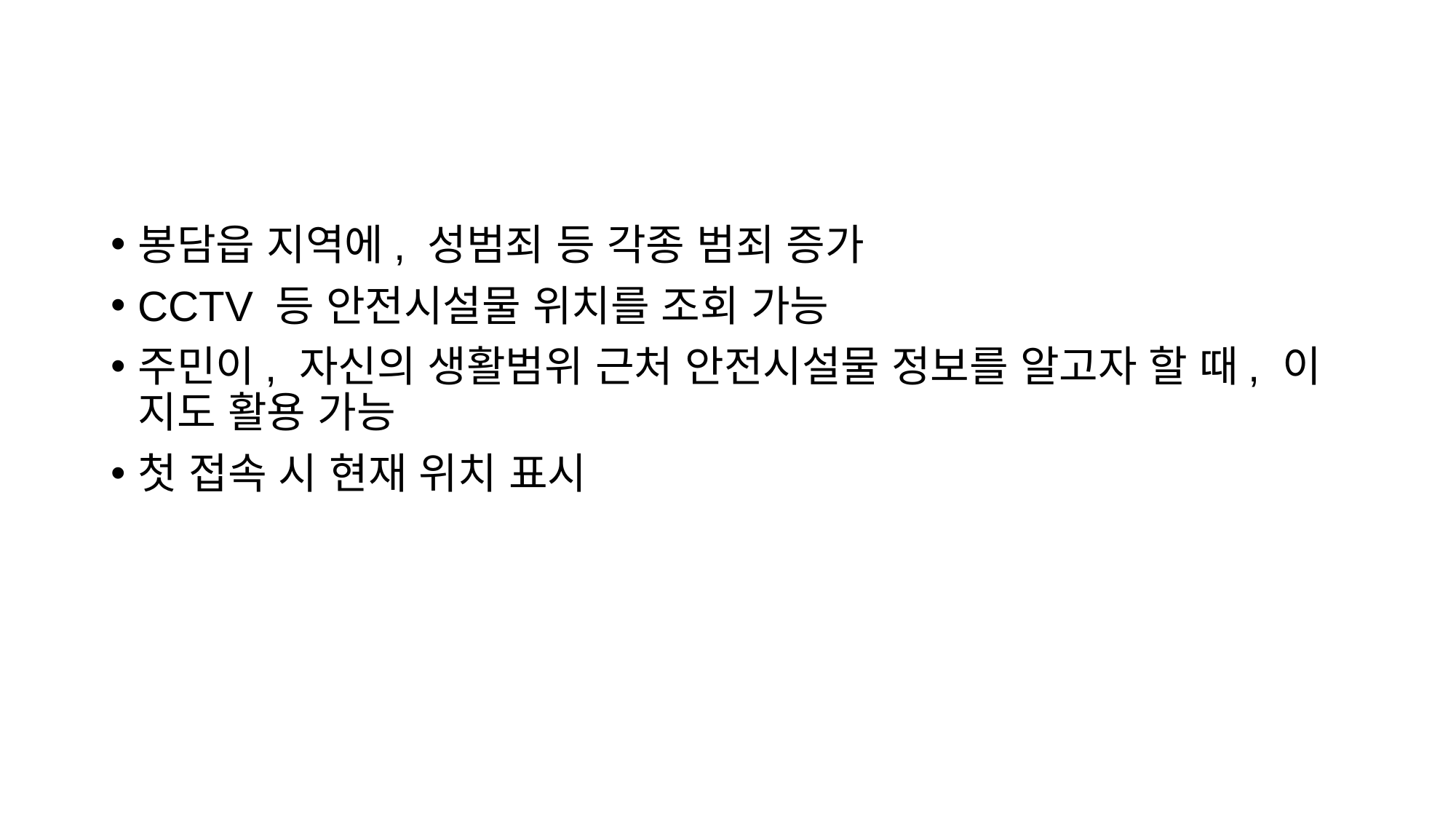

#
봉담읍 지역에, 성범죄 등 각종 범죄 증가
CCTV 등 안전시설물 위치를 조회 가능
주민이, 자신의 생활범위 근처 안전시설물 정보를 알고자 할 때, 이 지도 활용 가능
첫 접속 시 현재 위치 표시